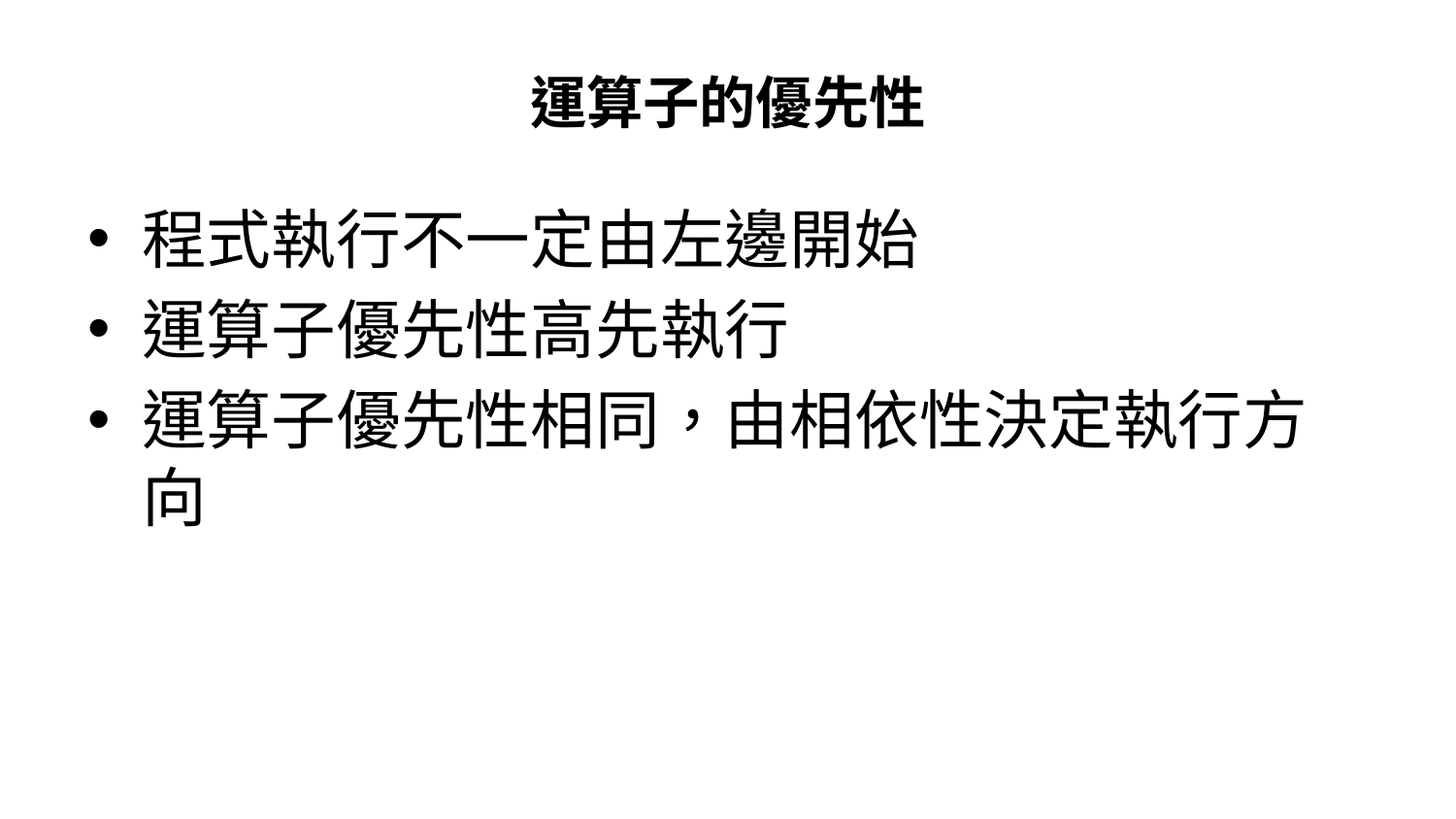

# 運算子的優先性
程式執行不一定由左邊開始
運算子優先性高先執行
運算子優先性相同，由相依性決定執行方向